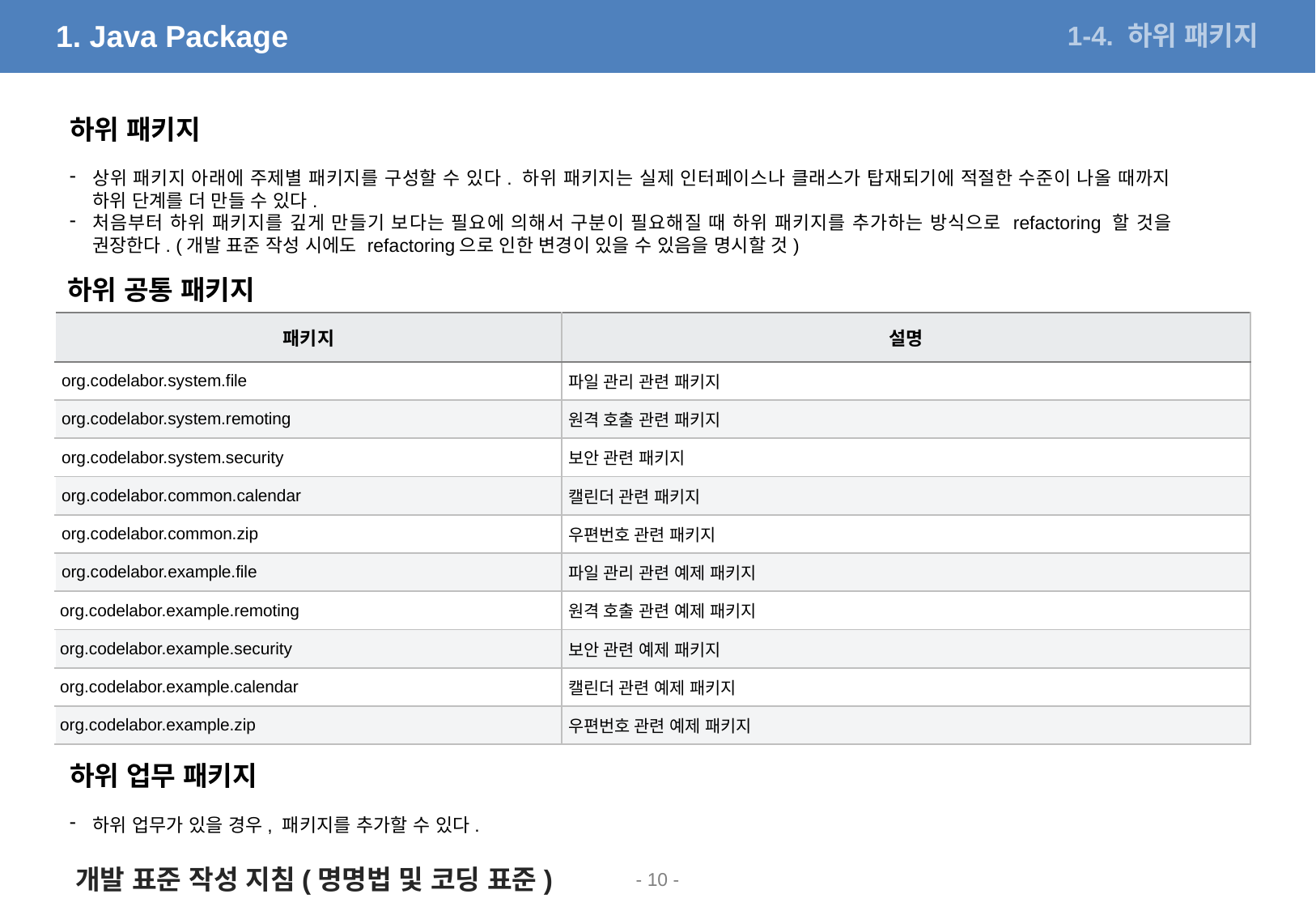

1. Java Package
1-4. 하위 패키지
하위 패키지

상위 패키지 아래에 주제별 패키지를 구성할 수 있다. 하위 패키지는 실제 인터페이스나 클래스가 탑재되기에 적절한 수준이 나올 때까지 하위 단계를 더 만들 수 있다.
처음부터 하위 패키지를 깊게 만들기 보다는 필요에 의해서 구분이 필요해질 때 하위 패키지를 추가하는 방식으로 refactoring 할 것을 권장한다. (개발 표준 작성 시에도 refactoring으로 인한 변경이 있을 수 있음을 명시할 것)
하위 공통 패키지
| 패키지 | 설명 |
| --- | --- |
| org.codelabor.system.file | 파일 관리 관련 패키지 |
| org.codelabor.system.remoting | 원격 호출 관련 패키지 |
| org.codelabor.system.security | 보안 관련 패키지 |
| org.codelabor.common.calendar | 캘린더 관련 패키지 |
| org.codelabor.common.zip | 우편번호 관련 패키지 |
| org.codelabor.example.file | 파일 관리 관련 예제 패키지 |
| org.codelabor.example.remoting | 원격 호출 관련 예제 패키지 |
| org.codelabor.example.security | 보안 관련 예제 패키지 |
| org.codelabor.example.calendar | 캘린더 관련 예제 패키지 |
| org.codelabor.example.zip | 우편번호 관련 예제 패키지 |
하위 업무 패키지

하위 업무가 있을 경우, 패키지를 추가할 수 있다.